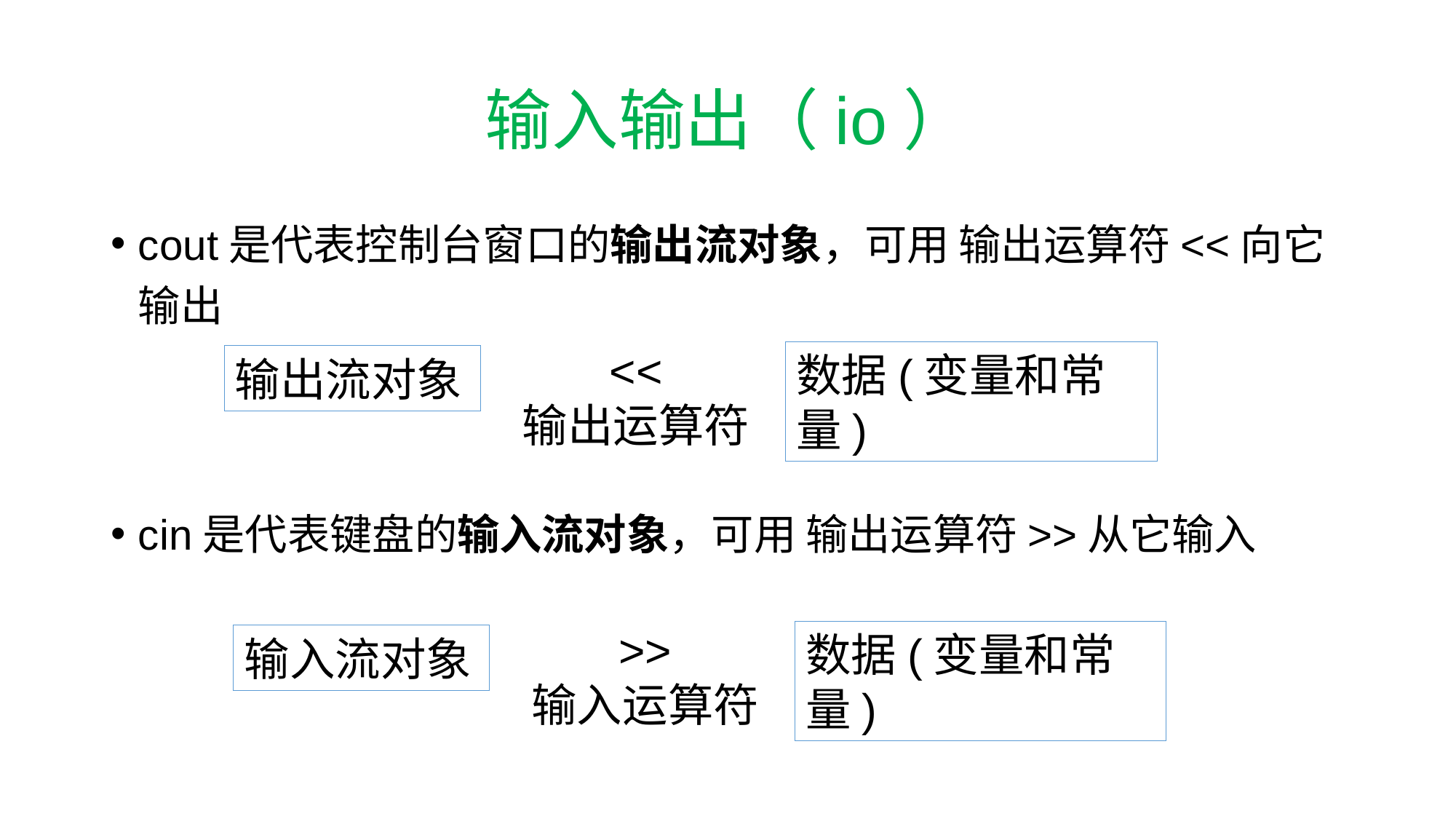

# 输入输出（io）
cout是代表控制台窗口的输出流对象，可用 输出运算符<<向它输出

cin是代表键盘的输入流对象，可用 输出运算符>>从它输入

<<
输出运算符
数据(变量和常量)
输出流对象
>>
输入运算符
数据(变量和常量)
输入流对象